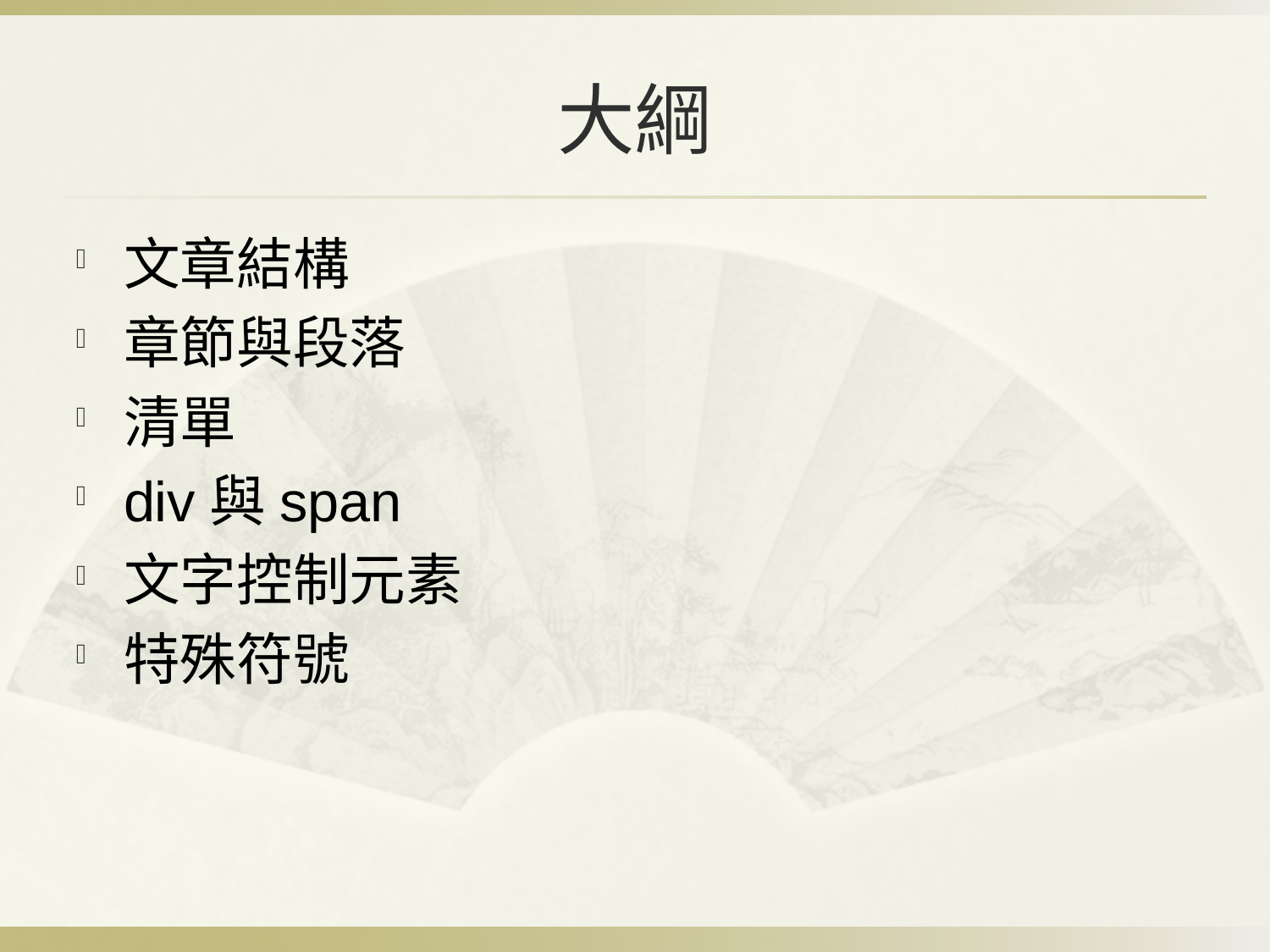

# 大綱
文章結構
章節與段落
清單
div與span
文字控制元素
特殊符號